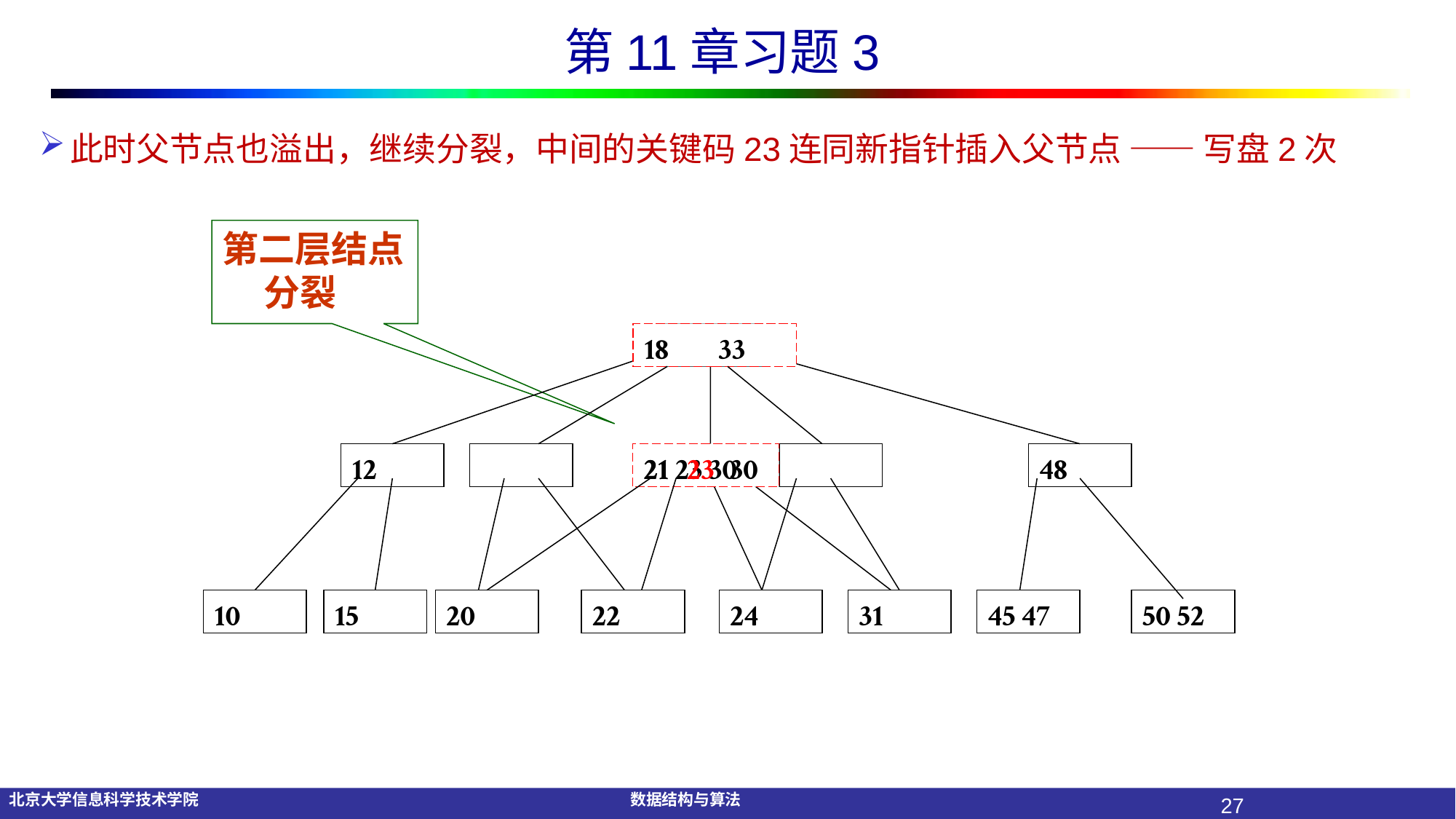

第11章习题3
此时父节点也溢出，继续分裂，中间的关键码23连同新指针插入父节点 —— 写盘2次

第二层结点分裂
18        33
18 33

12

21 23 30

48
21
23
30

50 52
10
15
20
22
24
31
45 47
27